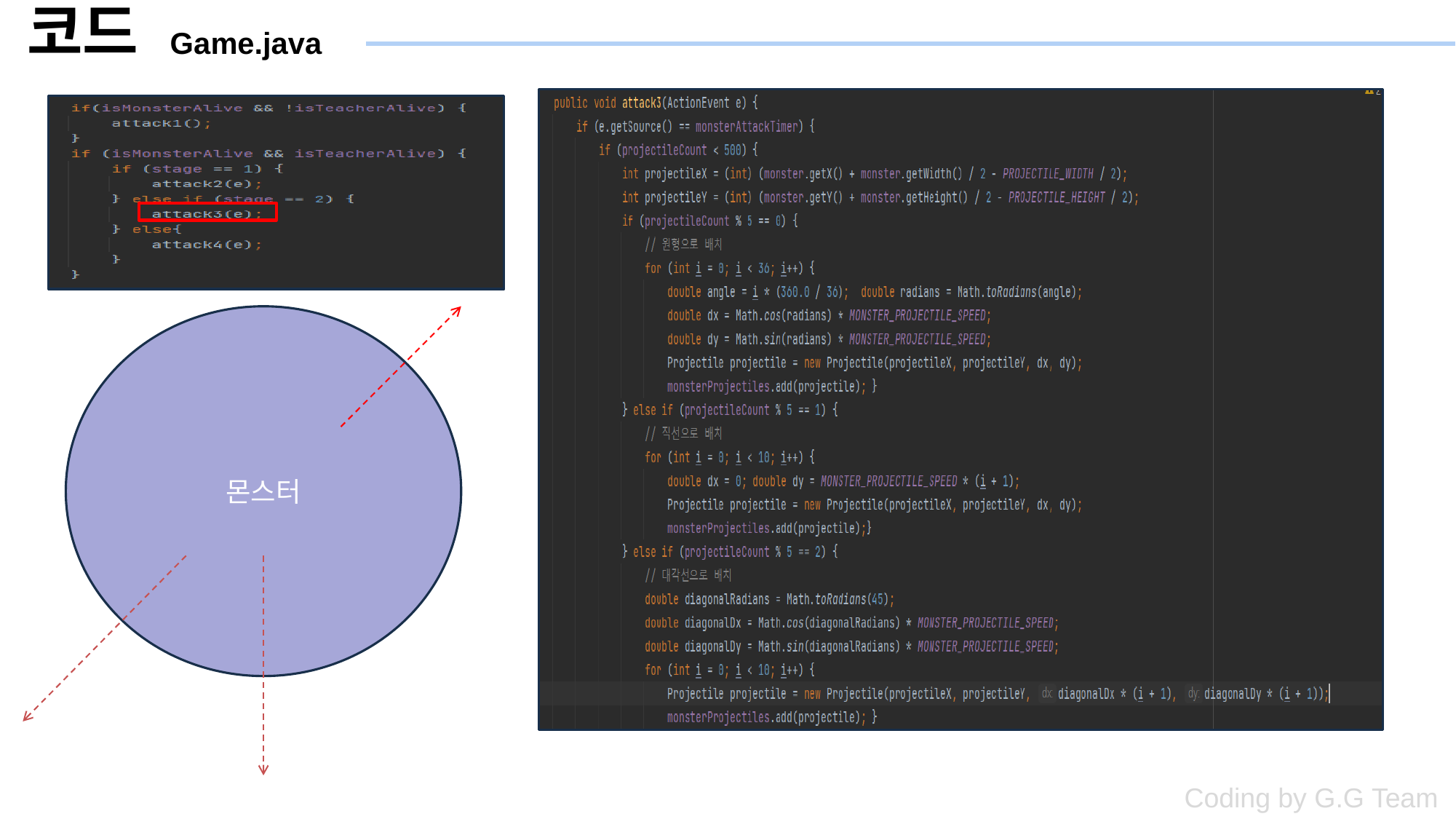

코드 Game.java

몬스터
Coding by G.G Team